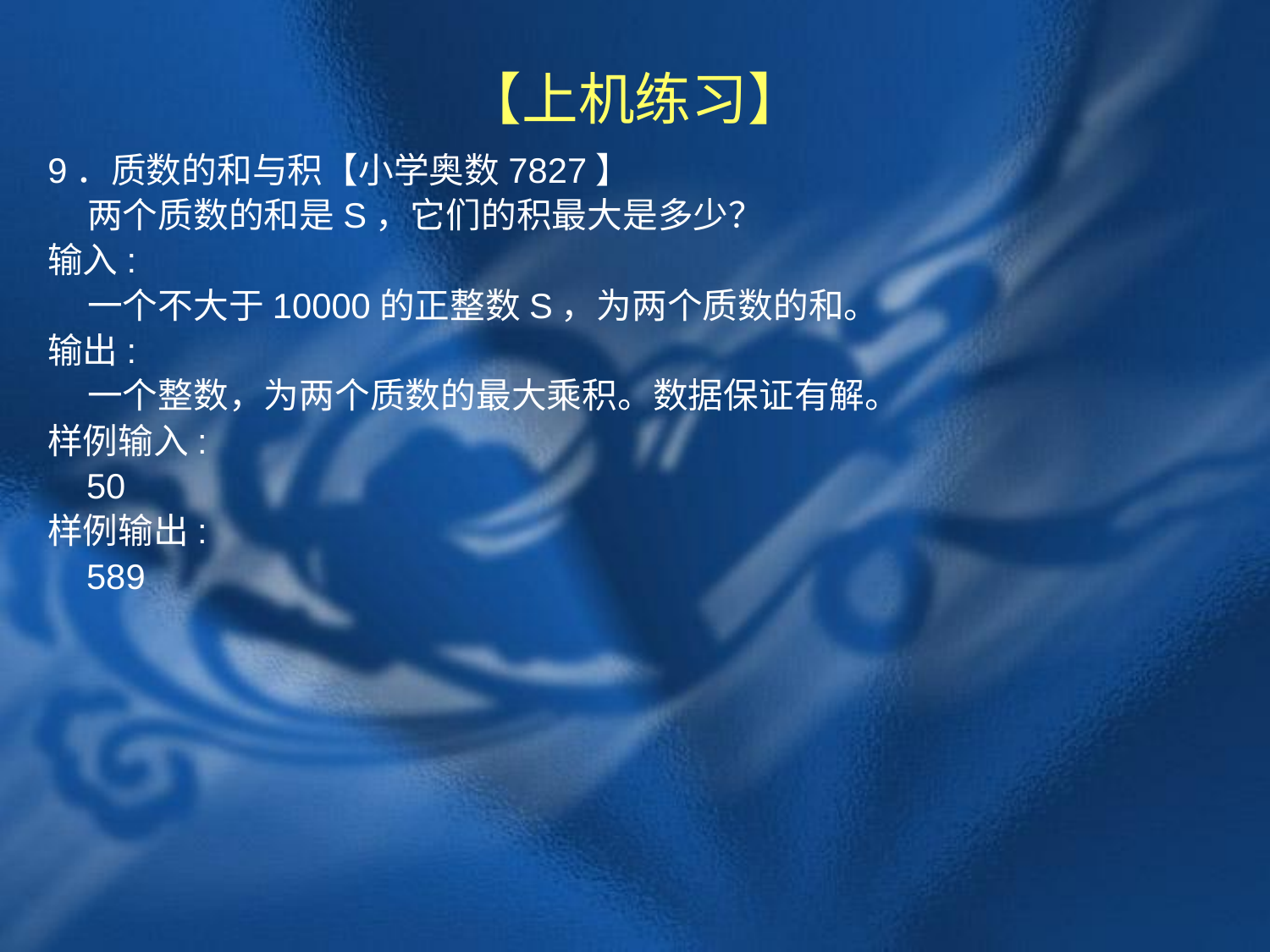

# 【上机练习】
9．质数的和与积【小学奥数7827】
    两个质数的和是S，它们的积最大是多少？
输入:
    一个不大于10000的正整数S，为两个质数的和。
输出:
    一个整数，为两个质数的最大乘积。数据保证有解。
样例输入:
    50
样例输出:
    589